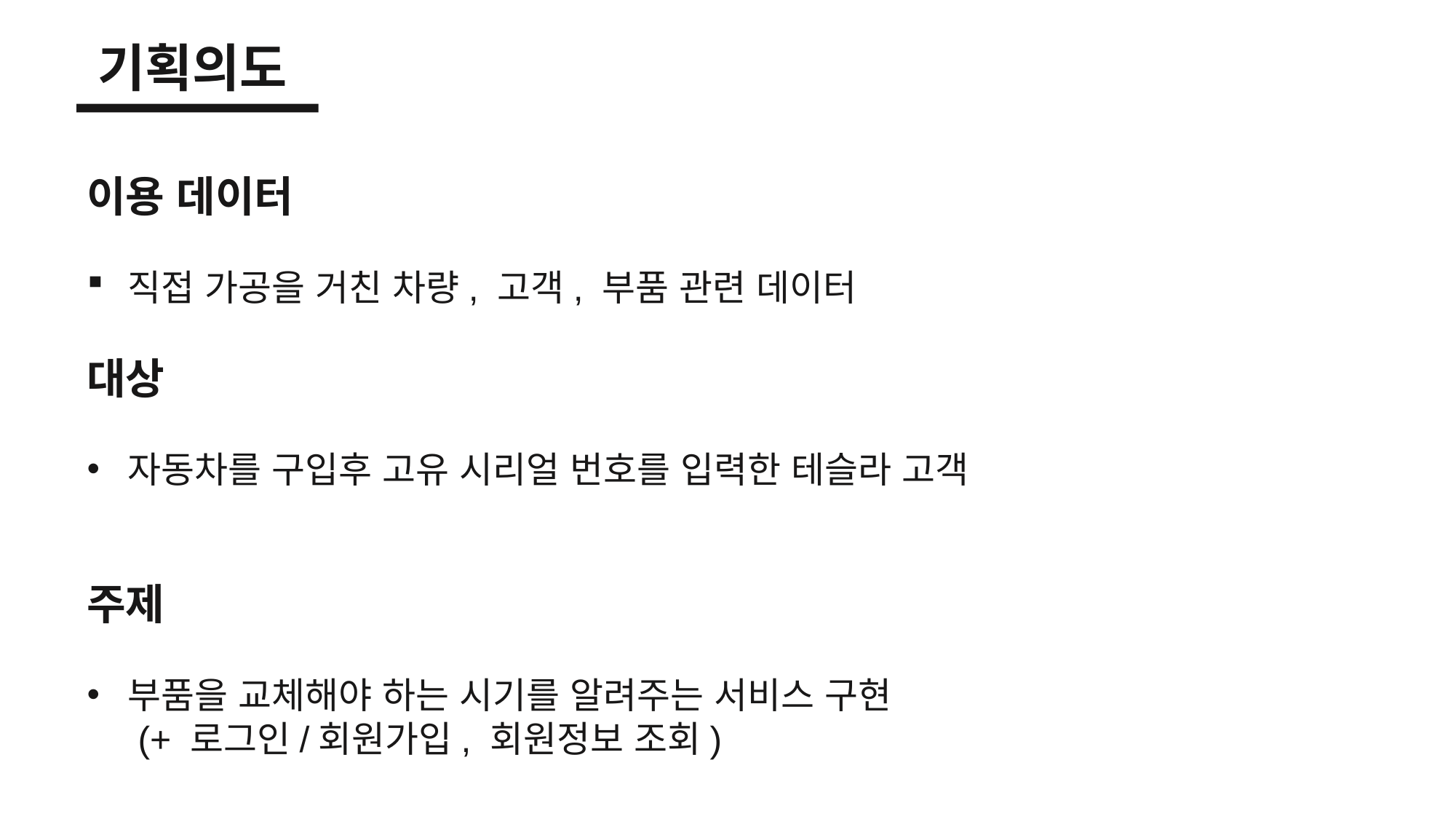

기획의도

이용 데이터

직접 가공을 거친 차량, 고객, 부품 관련 데이터

대상

자동차를 구입후 고유 시리얼 번호를 입력한 테슬라 고객

주제

부품을 교체해야 하는 시기를 알려주는 서비스 구현
     (+ 로그인/회원가입, 회원정보 조회)